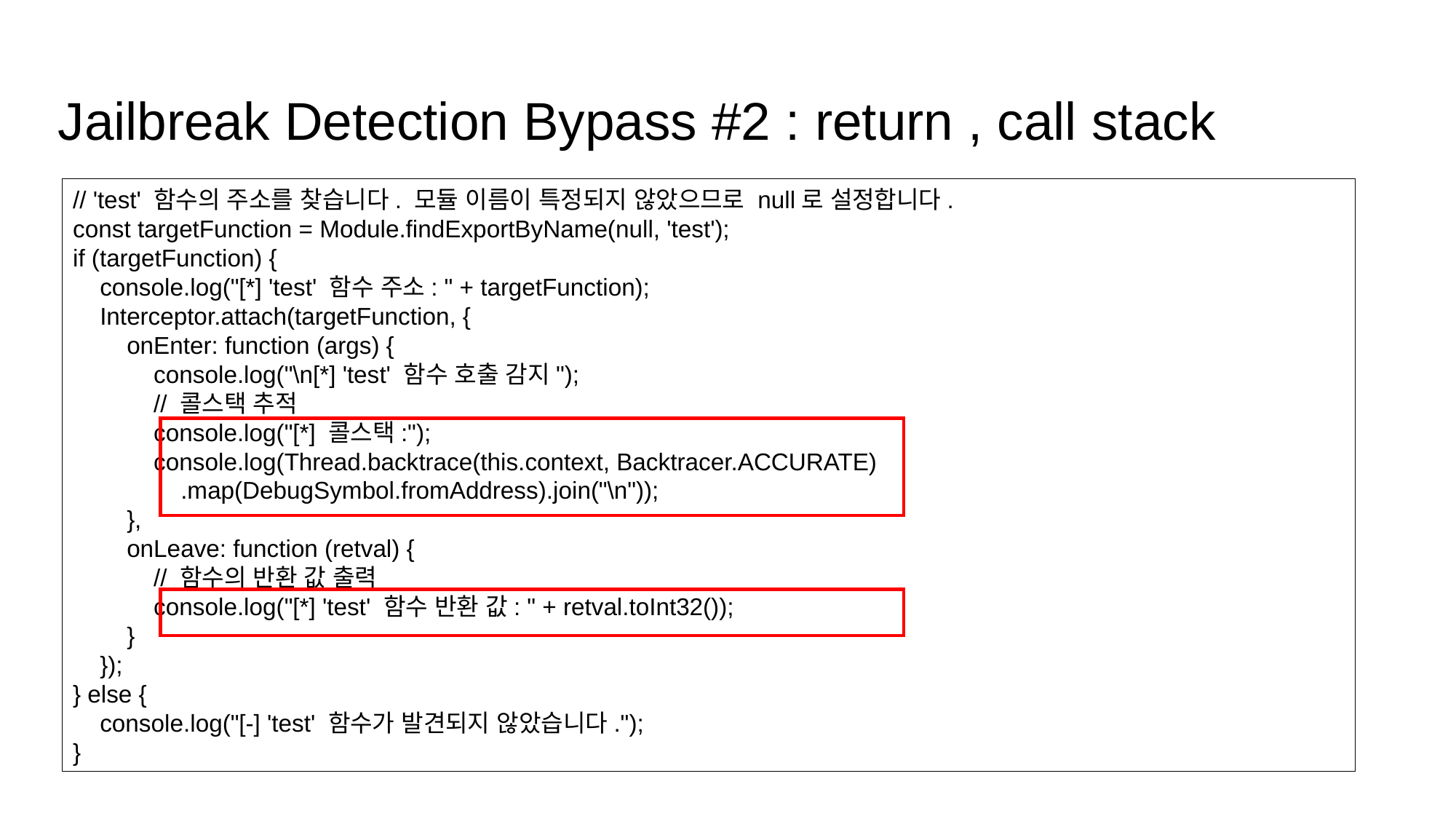

# Jailbreak Detection Bypass #2 : return , call stack
// 'test' 함수의 주소를 찾습니다. 모듈 이름이 특정되지 않았으므로 null로 설정합니다.
const targetFunction = Module.findExportByName(null, 'test');
if (targetFunction) {
    console.log("[*] 'test' 함수 주소: " + targetFunction);
    Interceptor.attach(targetFunction, {
        onEnter: function (args) {
            console.log("\n[*] 'test' 함수 호출 감지");
            // 콜스택 추적
            console.log("[*] 콜스택:");
            console.log(Thread.backtrace(this.context, Backtracer.ACCURATE)
                .map(DebugSymbol.fromAddress).join("\n"));
        },
        onLeave: function (retval) {
            // 함수의 반환 값 출력
            console.log("[*] 'test' 함수 반환 값: " + retval.toInt32());
        }
    });
} else {
    console.log("[-] 'test' 함수가 발견되지 않았습니다.");
}